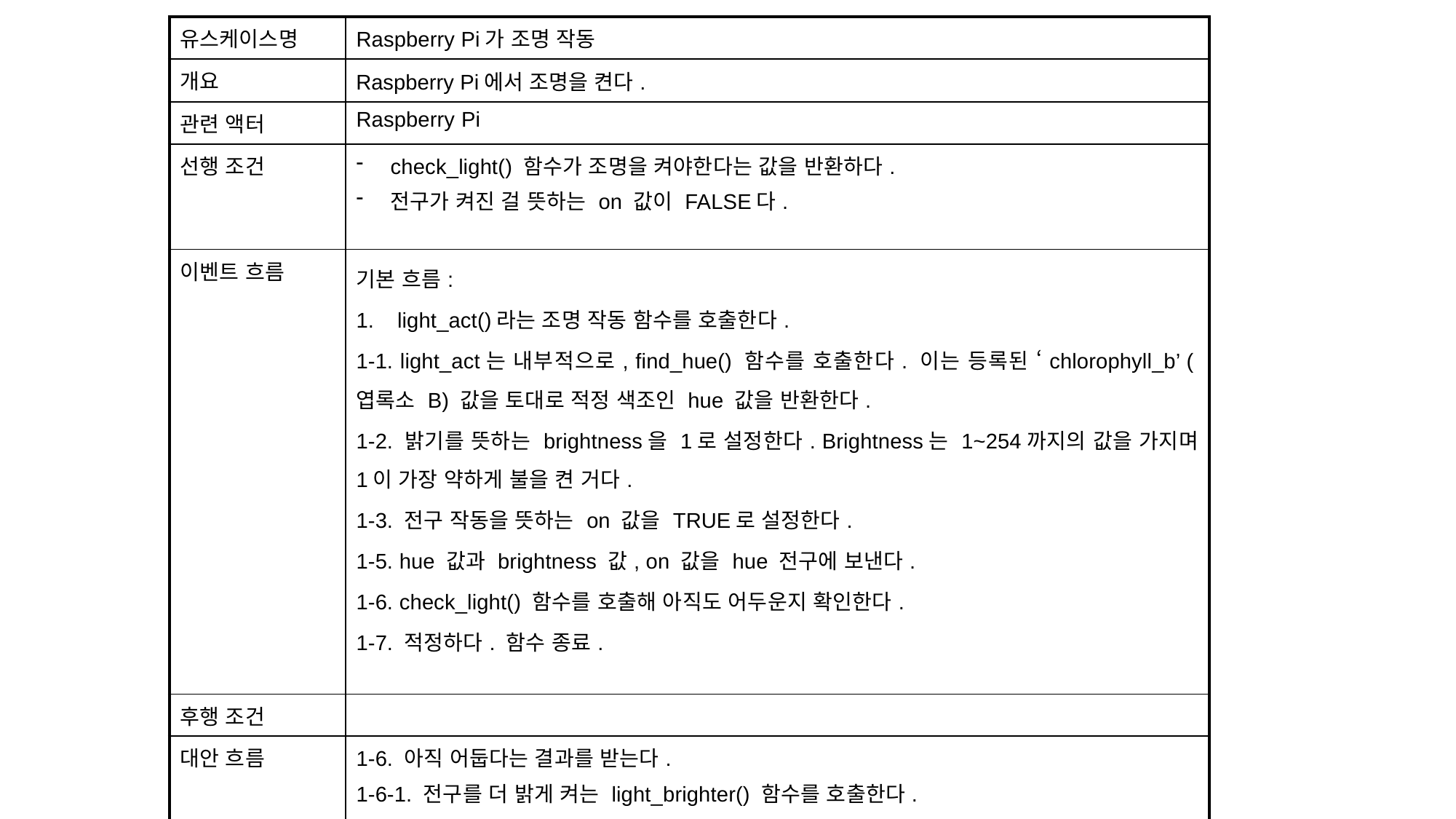

| 유스케이스명 | Raspberry Pi가 조명 작동 |
| --- | --- |
| 개요 | Raspberry Pi에서 조명을 켠다. |
| 관련 액터 | Raspberry Pi |
| 선행 조건 | check\_light() 함수가 조명을 켜야한다는 값을 반환하다. 전구가 켜진 걸 뜻하는 on 값이 FALSE다. |
| 이벤트 흐름 | 기본 흐름: light\_act()라는 조명 작동 함수를 호출한다. 1-1. light\_act는 내부적으로, find\_hue() 함수를 호출한다. 이는 등록된 ‘chlorophyll\_b’ (엽록소 B) 값을 토대로 적정 색조인 hue 값을 반환한다. 1-2. 밝기를 뜻하는 brightness을 1로 설정한다. Brightness는 1~254까지의 값을 가지며 1이 가장 약하게 불을 켠 거다. 1-3. 전구 작동을 뜻하는 on 값을 TRUE로 설정한다. 1-5. hue 값과 brightness 값, on 값을 hue 전구에 보낸다. 1-6. check\_light() 함수를 호출해 아직도 어두운지 확인한다. 1-7. 적정하다. 함수 종료. |
| 후행 조건 |  |
| 대안 흐름 | 1-6. 아직 어둡다는 결과를 받는다. 1-6-1. 전구를 더 밝게 켜는 light\_brighter() 함수를 호출한다. |
| 비기능적 요구사항 |  |